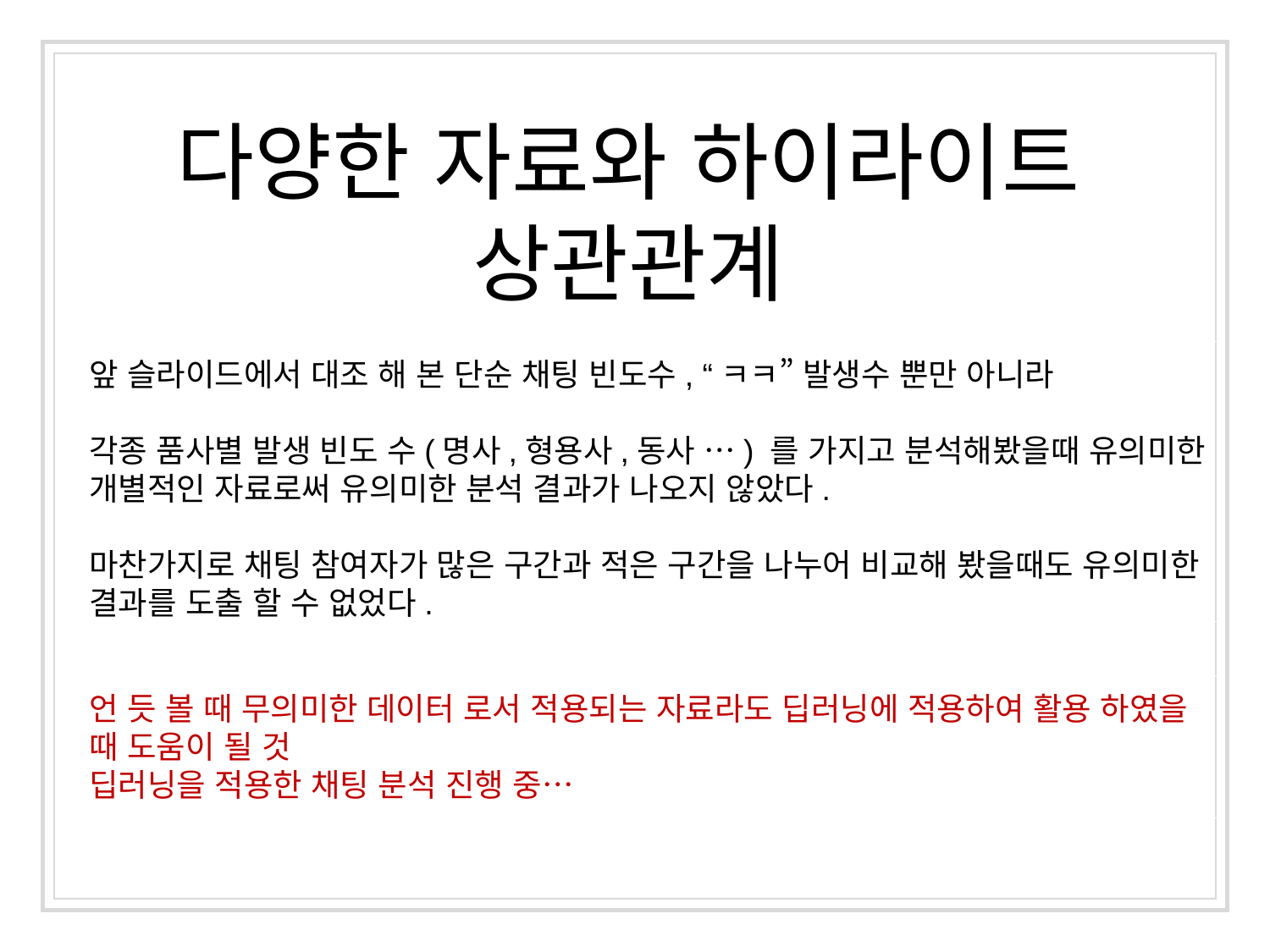

다양한 자료와 하이라이트
상관관계
앞 슬라이드에서 대조 해 본 단순 채팅 빈도수, “ㅋㅋ” 발생수 뿐만 아니라

각종 품사별 발생 빈도 수(명사,형용사,동사 …) 를 가지고 분석해봤을때 유의미한 개별적인 자료로써 유의미한 분석 결과가 나오지 않았다.

마찬가지로 채팅 참여자가 많은 구간과 적은 구간을 나누어 비교해 봤을때도 유의미한 결과를 도출 할 수 없었다.
언 듯 볼 때 무의미한 데이터 로서 적용되는 자료라도 딥러닝에 적용하여 활용 하였을 때 도움이 될 것
딥러닝을 적용한 채팅 분석 진행 중…